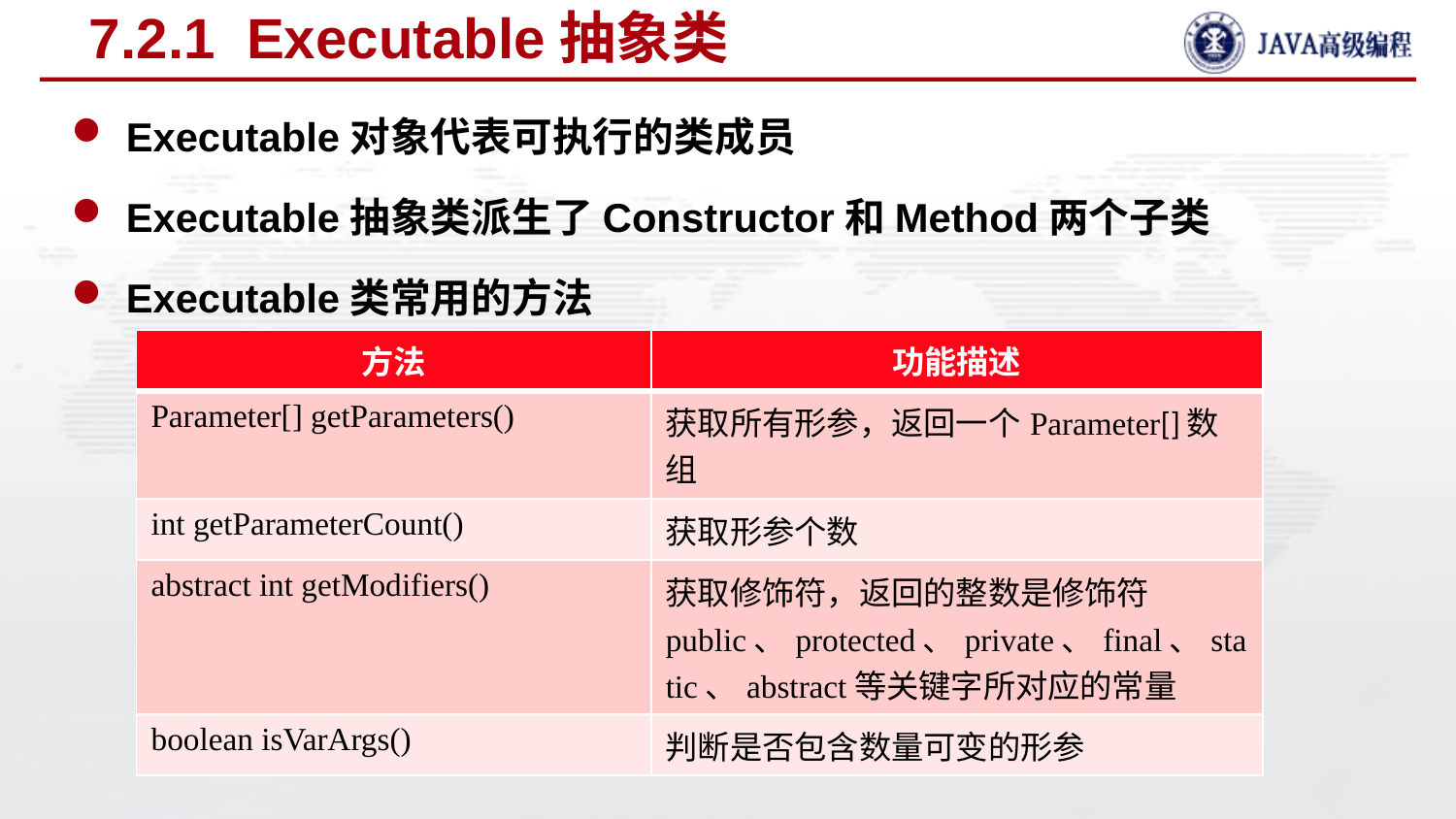

# 7.2.1  Executable抽象类
Executable对象代表可执行的类成员
Executable抽象类派生了Constructor和Method两个子类
Executable类常用的方法

| 方法 | 功能描述 |
| --- | --- |
| Parameter[] getParameters() | 获取所有形参，返回一个Parameter[]数组 |
| int getParameterCount() | 获取形参个数 |
| abstract int getModifiers() | 获取修饰符，返回的整数是修饰符public、protected、private、final、static、abstract等关键字所对应的常量 |
| boolean isVarArgs() | 判断是否包含数量可变的形参 |